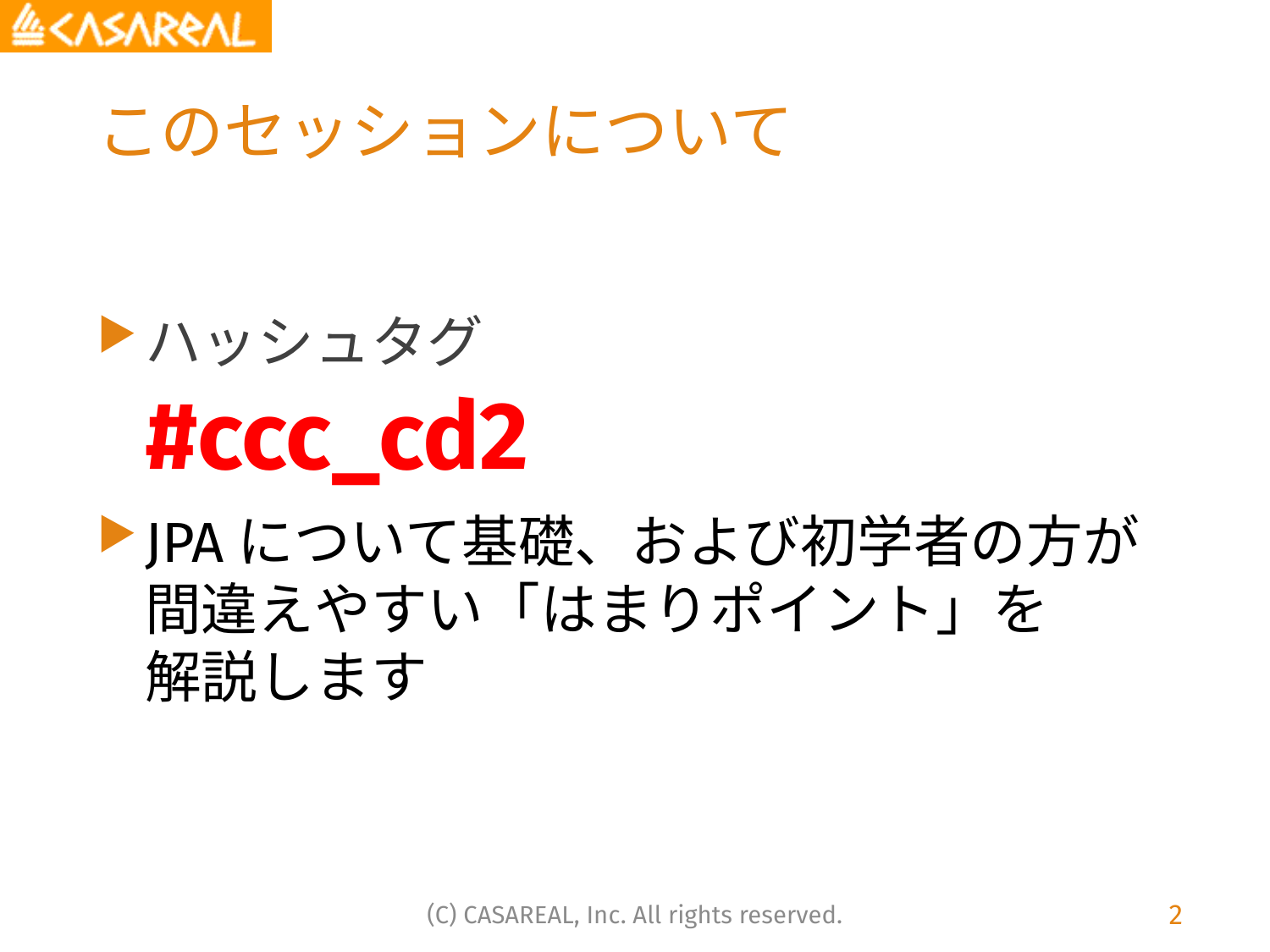

# このセッションについて
ハッシュタグ
#ccc_cd2
JPAについて基礎、および初学者の方が間違えやすい「はまりポイント」を
解説します
(C) CASAREAL, Inc. All rights reserved.
2